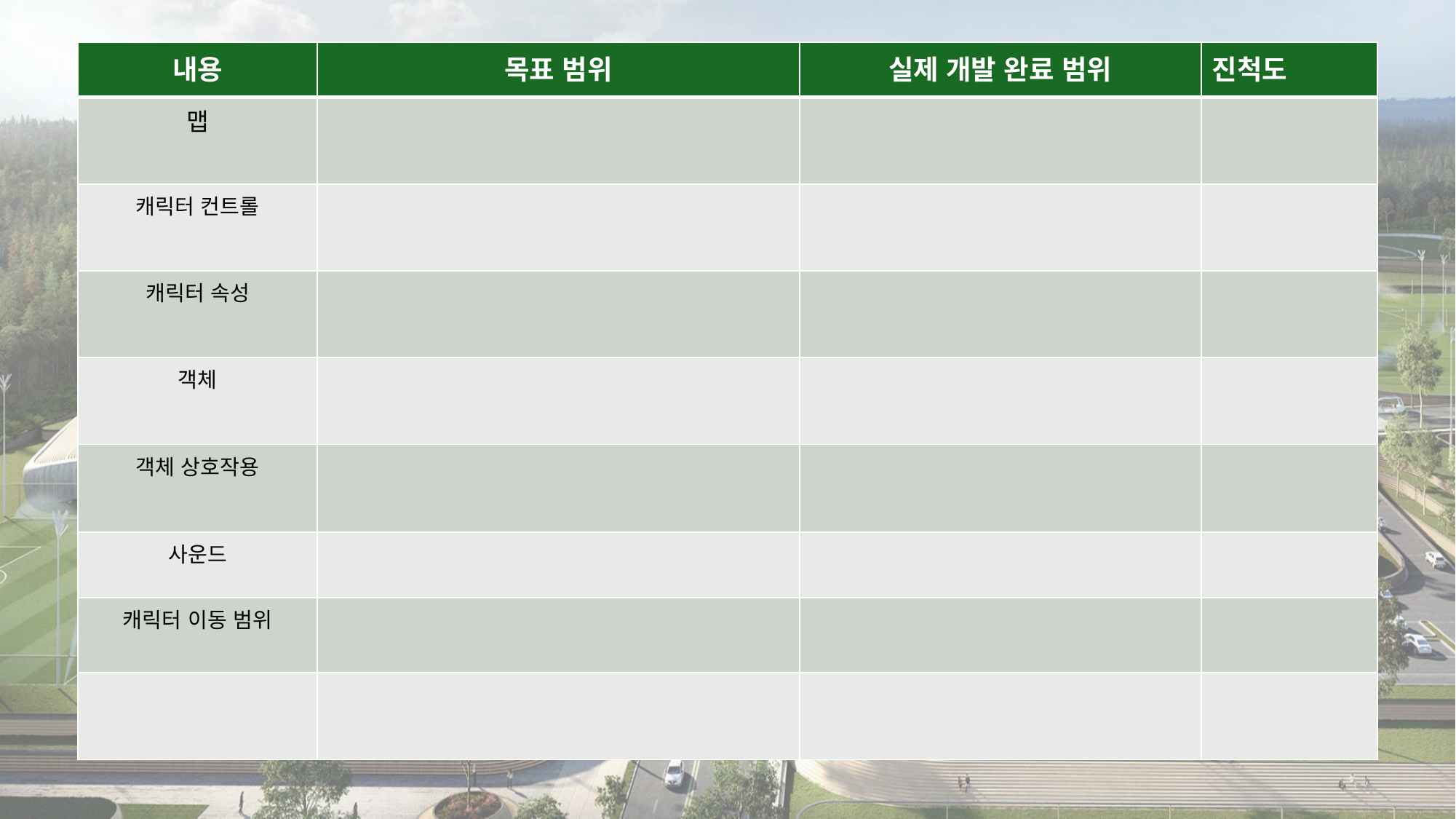

| 내용 | 목표 범위 | 실제 개발 완료 범위 | 진척도 |
| --- | --- | --- | --- |
| 맵 |  |  |  |
| 캐릭터 컨트롤 |  |  |  |
| 캐릭터 속성 |  |  |  |
| 객체 |  |  |  |
| 객체 상호작용 |  |  |  |
| 사운드 |  |  |  |
| 캐릭터 이동 범위 |  |  |  |
|  |  |  |  |